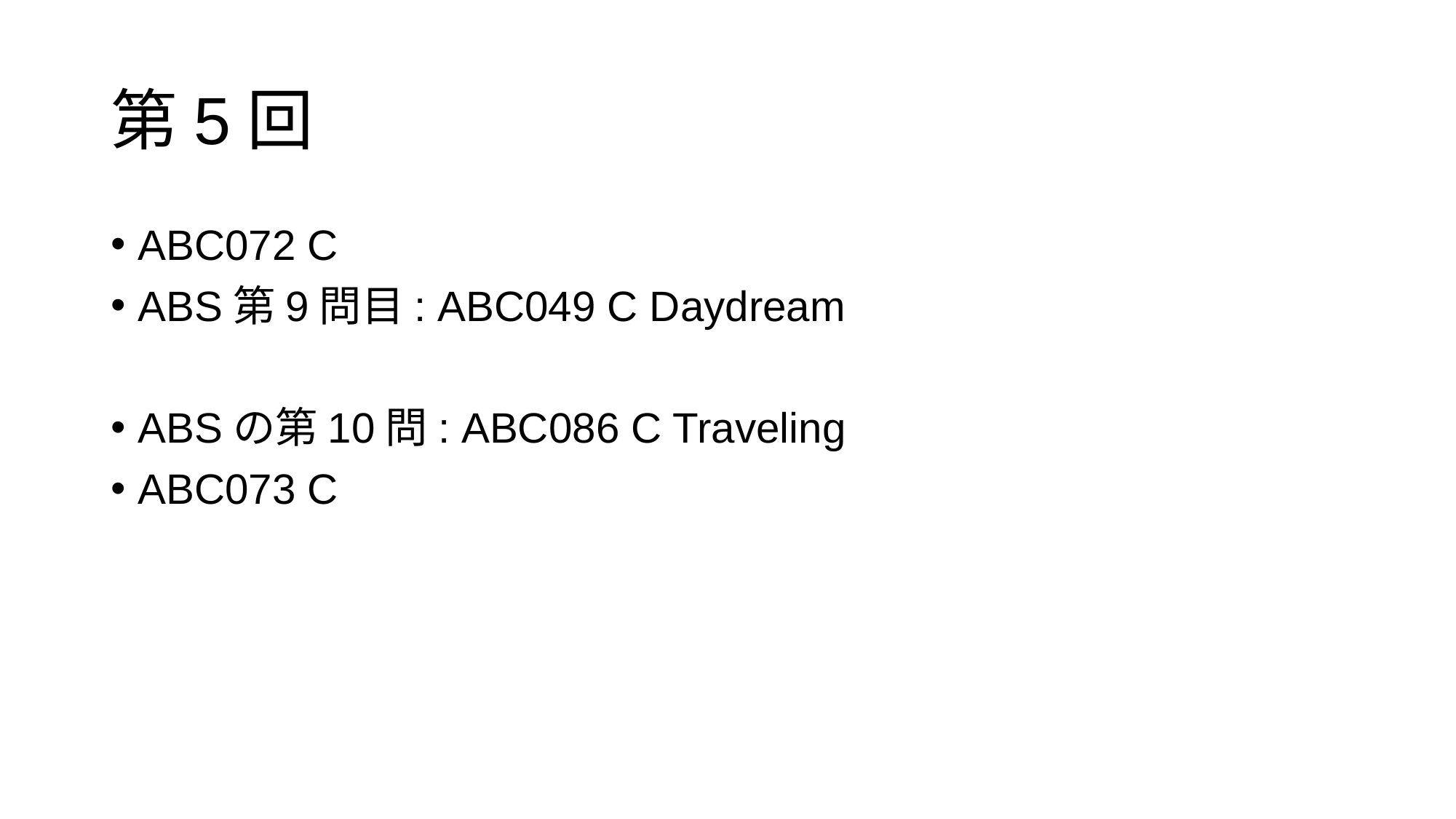

# 第5回
ABC072 C
ABS第9問目: ABC049 C Daydream

ABSの第10問: ABC086 C Traveling
ABC073 C